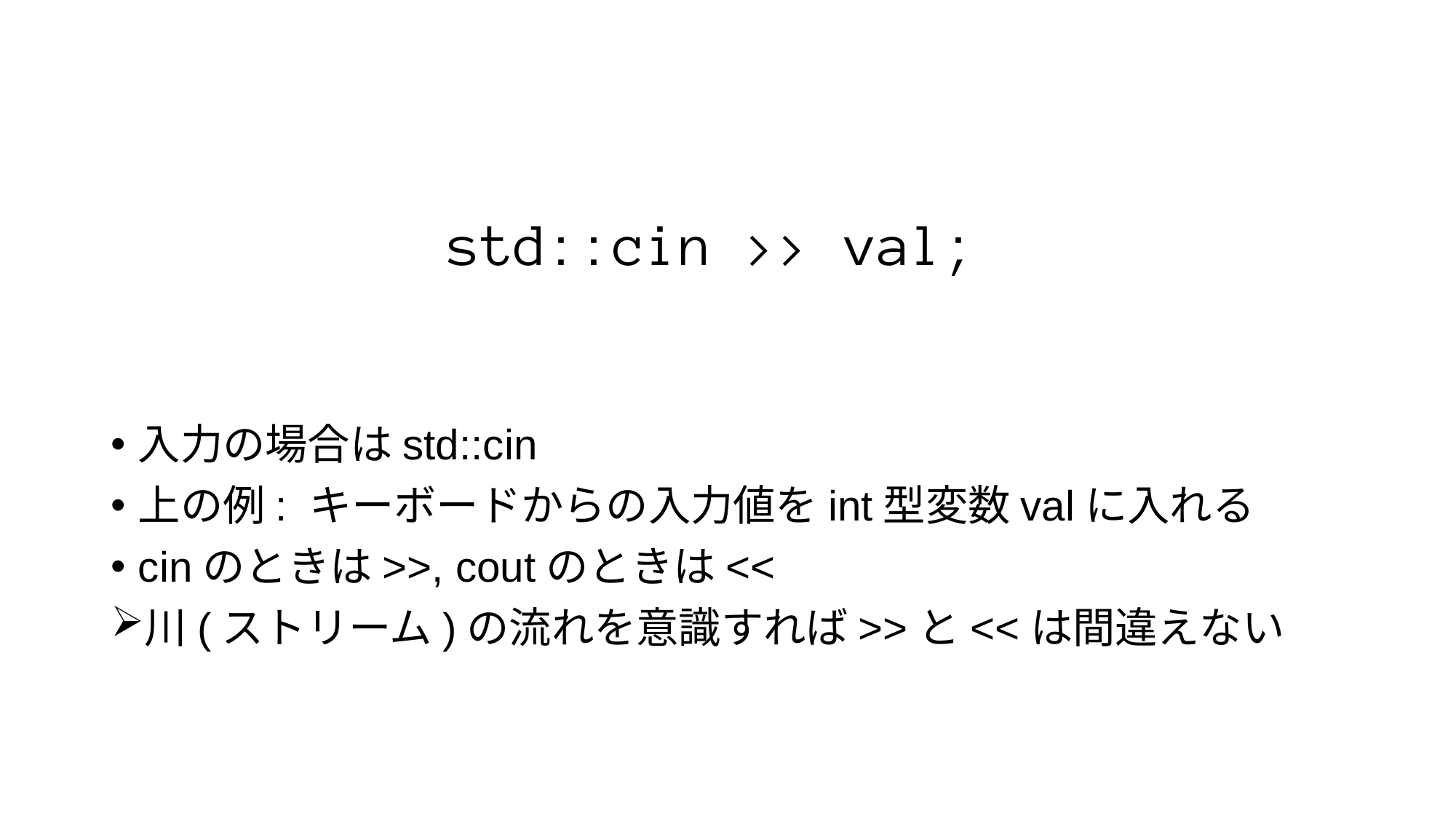

std::cin >> val;
入力の場合はstd::cin
上の例: キーボードからの入力値をint型変数valに入れる
cinのときは>>, coutのときは<<
川(ストリーム)の流れを意識すれば>>と<<は間違えない